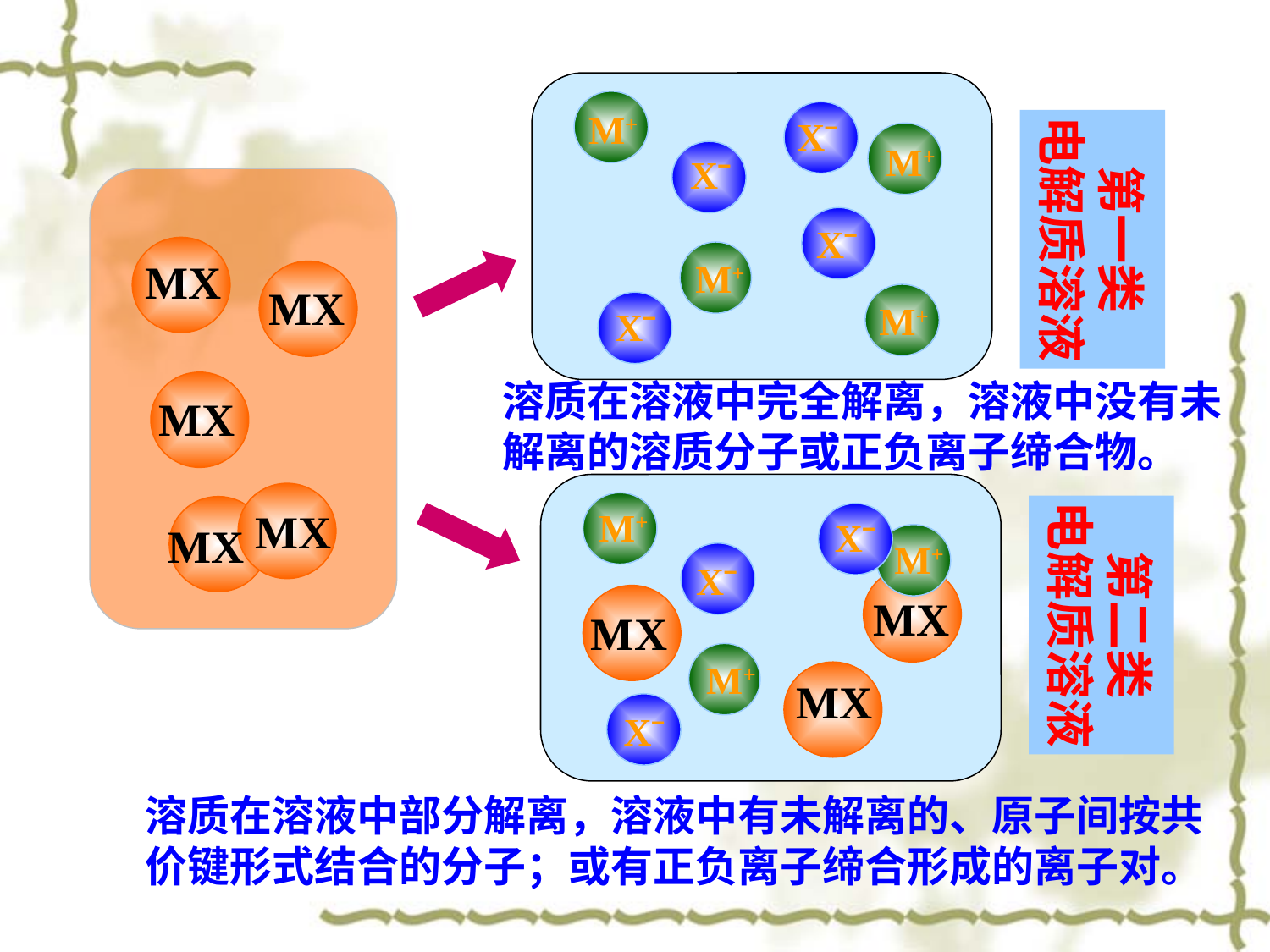

第一类
电解质溶液

M+
Xˉ
M+
Xˉ
Xˉ
M+
M+
Xˉ

MX
MX
MX
MX
MX
溶质在溶液中完全解离，溶液中没有未解离的溶质分子或正负离子缔合物。

第二类
电解质溶液

MX
MX
MX
M+
Xˉ
M+
Xˉ
M+
Xˉ
溶质在溶液中部分解离，溶液中有未解离的、原子间按共价键形式结合的分子；或有正负离子缔合形成的离子对。